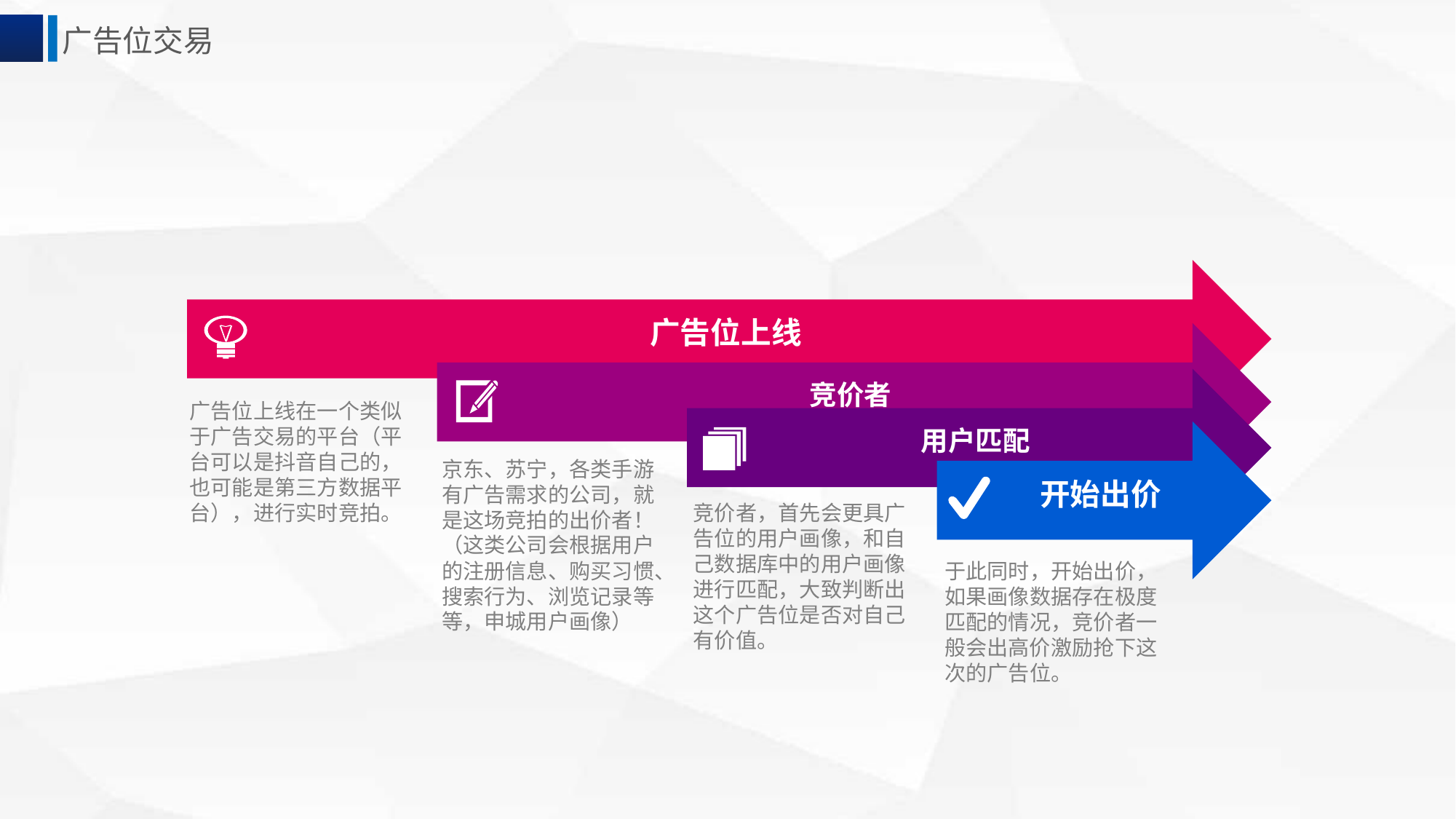

广告位交易

广告位上线

竞价者
用户匹配

广告位上线在一个类似于广告交易的平台（平台可以是抖音自己的，也可能是第三方数据平台），进行实时竞拍。
开始出价

京东、苏宁，各类手游有广告需求的公司，就是这场竞拍的出价者！
（这类公司会根据用户的注册信息、购买习惯、搜索行为、浏览记录等等，申城用户画像）

竞价者，首先会更具广告位的用户画像，和自己数据库中的用户画像进行匹配，大致判断出这个广告位是否对自己有价值。
于此同时，开始出价，如果画像数据存在极度匹配的情况，竞价者一般会出高价激励抢下这次的广告位。